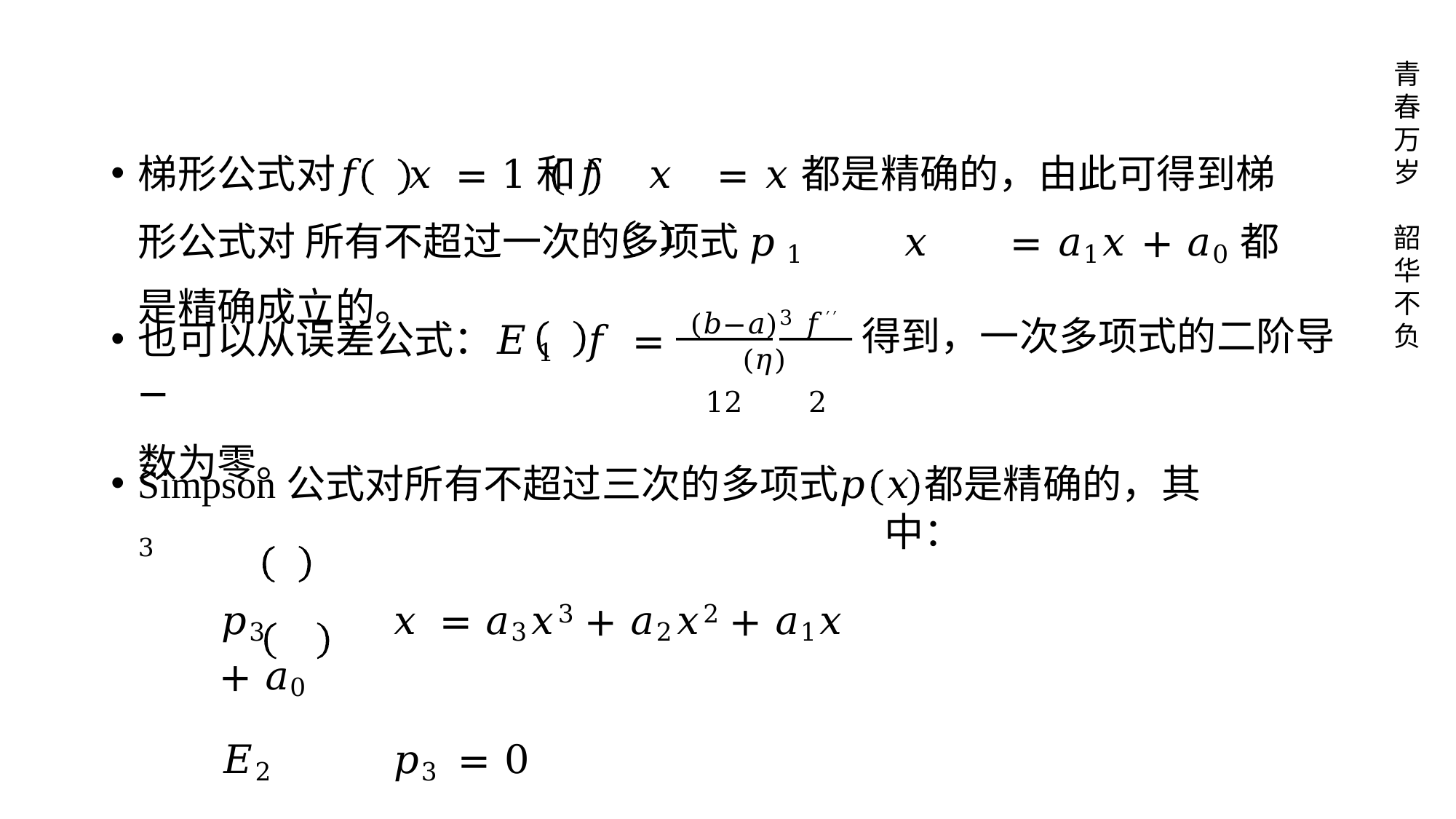

青 春 万 岁
梯形公式对𝑓	𝑥	= 1和𝑓	𝑥	= 𝑥都是精确的，由此可得到梯形公式对 所有不超过一次的多项式 𝑝1	𝑥	= 𝑎1𝑥 + 𝑎0都是精确成立的。

韶 华 不 负

也可以从误差公式：𝐸1	𝑓	= −
数为零。
(𝑏−𝑎)3 𝑓′′(𝜂)
12	2
得到，一次多项式的二阶导

Simpson公式对所有不超过三次的多项式𝑝3
𝑝3	𝑥	= 𝑎3𝑥3 + 𝑎2𝑥2 + 𝑎1𝑥 + 𝑎0
𝐸2	𝑝3	= 0
𝑥	都是精确的，其中：